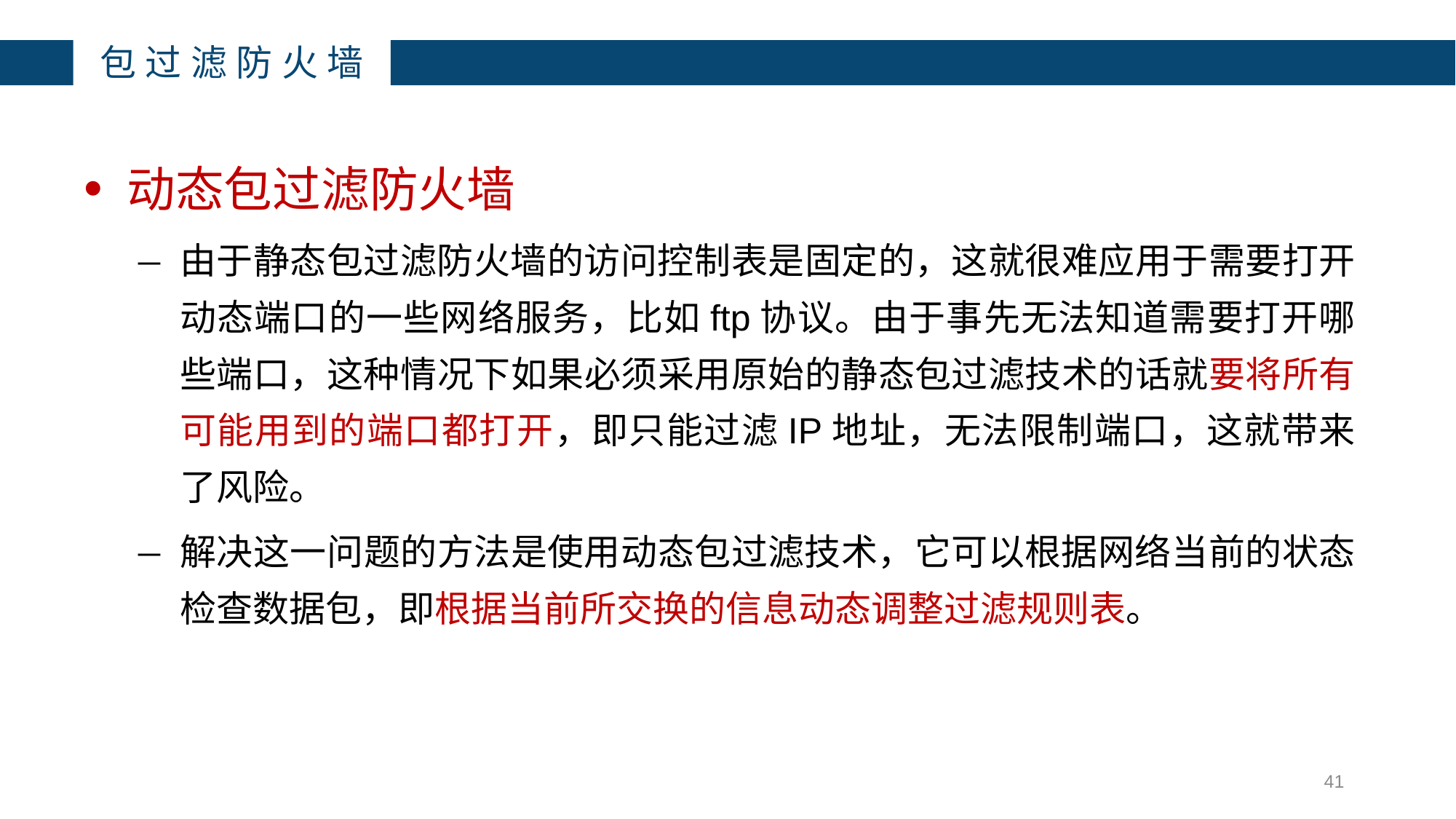

包过滤防火墙

动态包过滤防火墙
由于静态包过滤防火墙的访问控制表是固定的，这就很难应用于需要打开动态端口的一些网络服务，比如ftp协议。由于事先无法知道需要打开哪些端口，这种情况下如果必须采用原始的静态包过滤技术的话就要将所有可能用到的端口都打开，即只能过滤IP地址，无法限制端口，这就带来了风险。
解决这一问题的方法是使用动态包过滤技术，它可以根据网络当前的状态检查数据包，即根据当前所交换的信息动态调整过滤规则表。
41